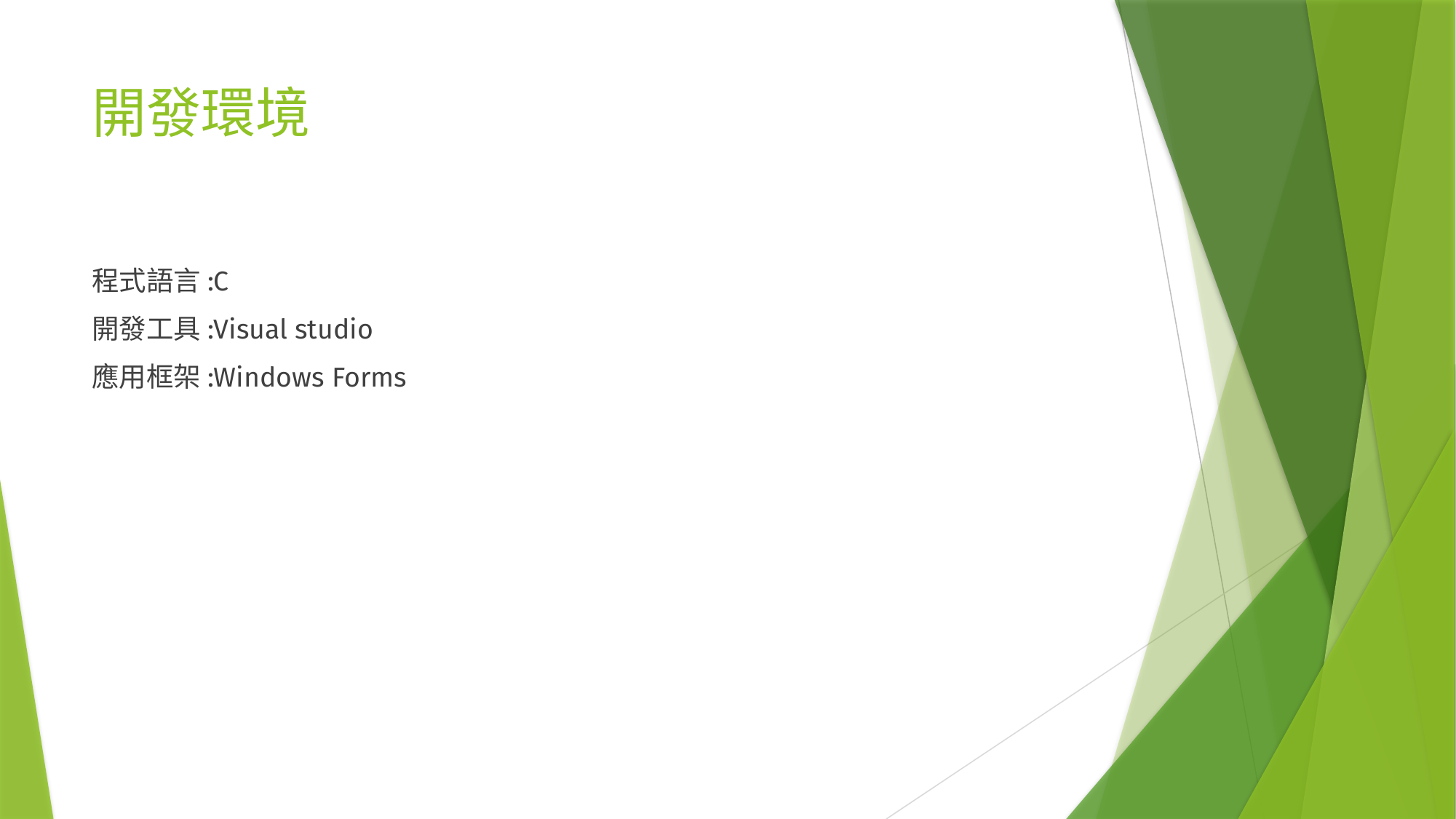

# 開發環境
程式語言:C
開發工具:Visual studio
應用框架:Windows Forms